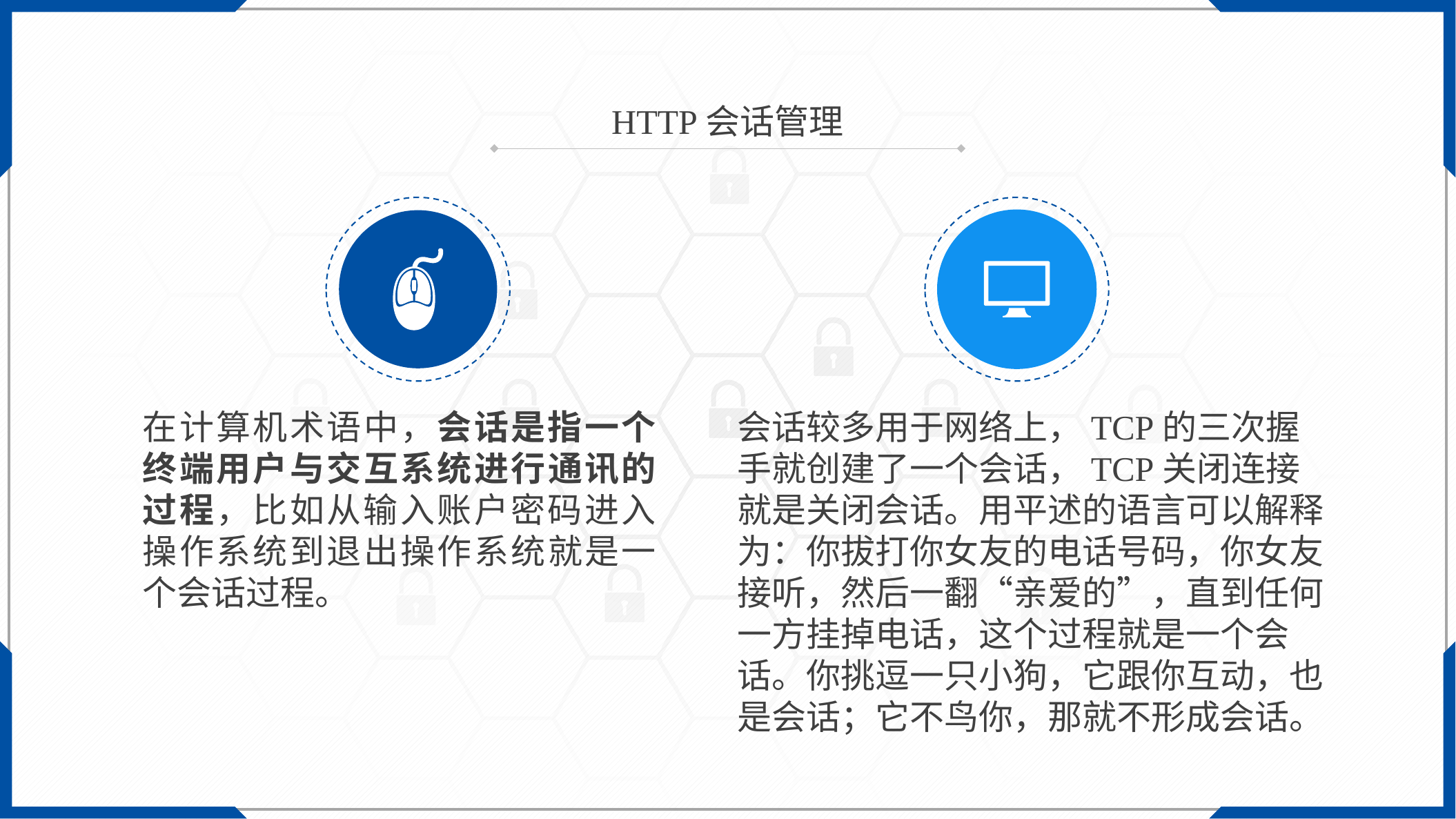

HTTP会话管理

在计算机术语中，会话是指一个终端用户与交互系统进行通讯的过程，比如从输入账户密码进入操作系统到退出操作系统就是一个会话过程。
会话较多用于网络上，TCP的三次握手就创建了一个会话，TCP关闭连接就是关闭会话。用平述的语言可以解释为：你拔打你女友的电话号码，你女友接听，然后一翻“亲爱的”，直到任何一方挂掉电话，这个过程就是一个会话。你挑逗一只小狗，它跟你互动，也是会话；它不鸟你，那就不形成会话。